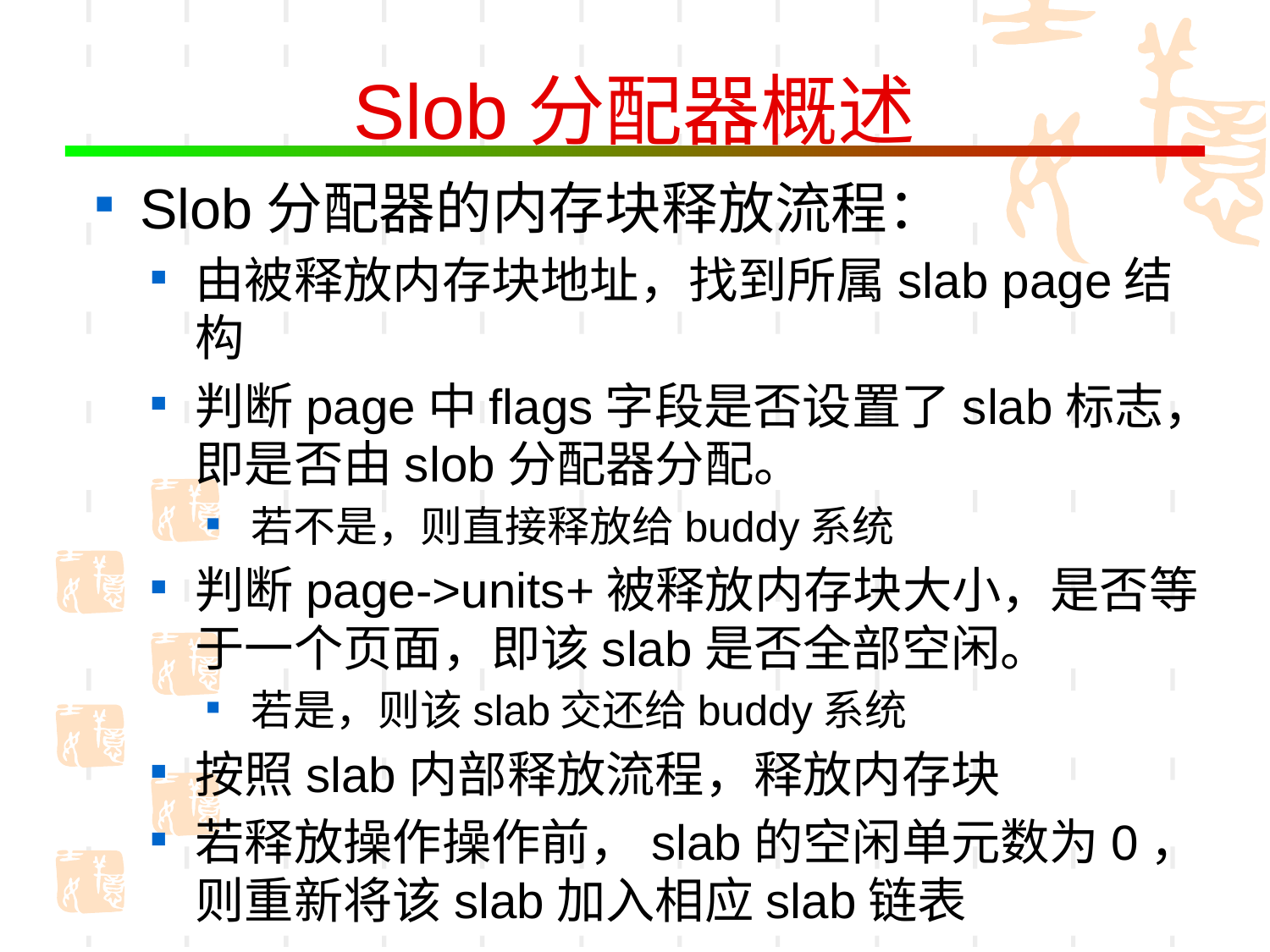

# Slob分配器概述
Slob分配器的内存块释放流程：
由被释放内存块地址，找到所属slab page结构
判断page中flags字段是否设置了slab标志，即是否由slob分配器分配。
若不是，则直接释放给buddy系统
判断page->units+被释放内存块大小，是否等于一个页面，即该slab是否全部空闲。
若是，则该slab交还给buddy系统
按照slab内部释放流程，释放内存块
若释放操作操作前，slab的空闲单元数为0，则重新将该slab加入相应slab链表